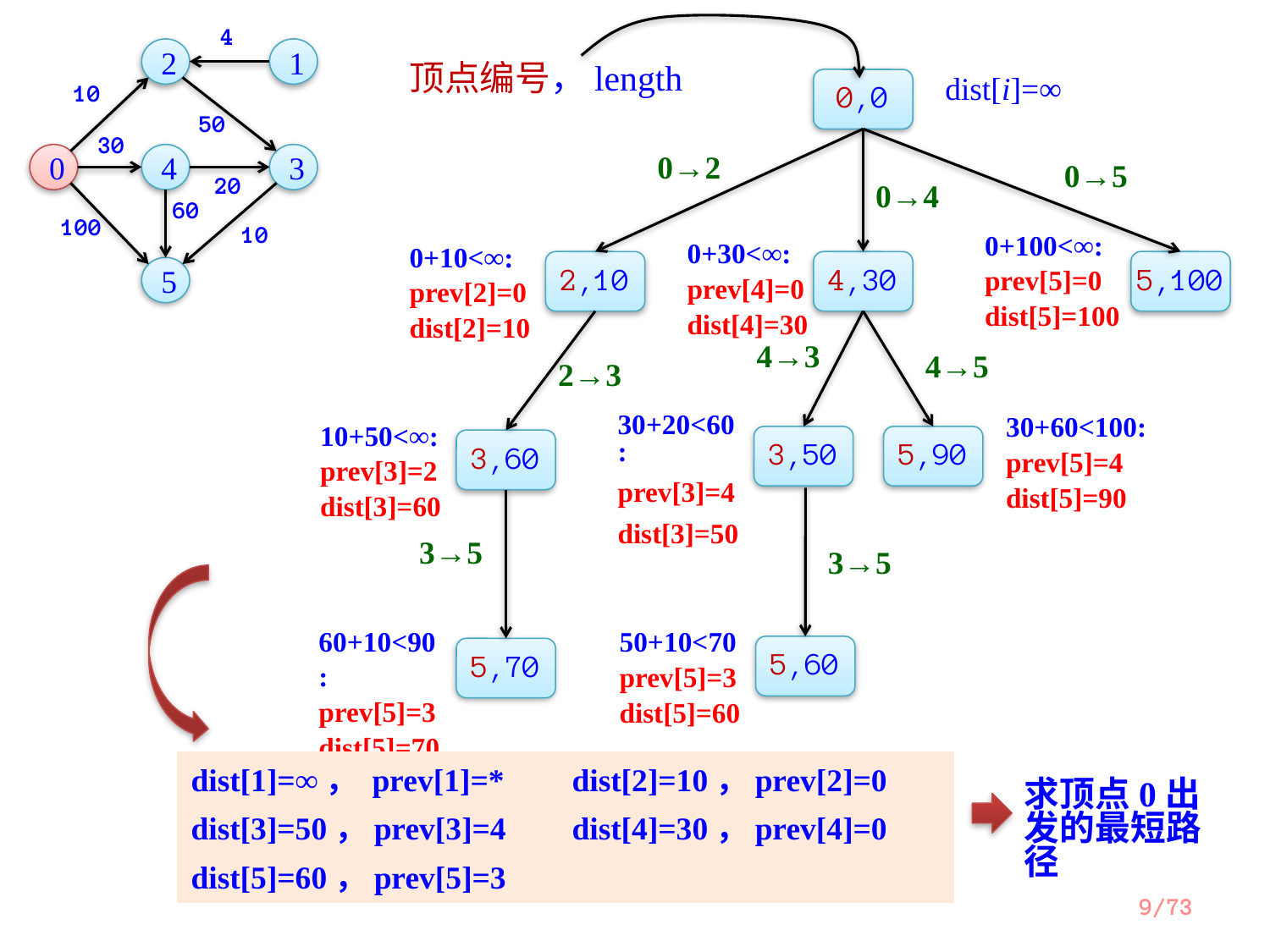

4
2
1
10
50
30
0
4
3
20
60
100
10
5
顶点编号，length
0,0
dist[i]=∞
0→2
0+10<∞:
prev[2]=0
dist[2]=10
2,10
0→5
0+100<∞:
prev[5]=0
dist[5]=100
5,100
0→4
0+30<∞:
prev[4]=0
dist[4]=30
4,30
4→3
30+20<60:
prev[3]=4
dist[3]=50
3,50
4→5
30+60<100:
prev[5]=4
dist[5]=90
5,90
2→3
10+50<∞:
prev[3]=2
dist[3]=60
3,60
3→5
50+10<70
prev[5]=3
dist[5]=60
5,60
3→5
60+10<90:
prev[5]=3
dist[5]=70
5,70

dist[1]=∞， prev[1]=*	dist[2]=10，prev[2]=0
dist[3]=50，prev[3]=4	dist[4]=30，prev[4]=0
dist[5]=60，prev[5]=3
求顶点0出发的最短路径

9/73